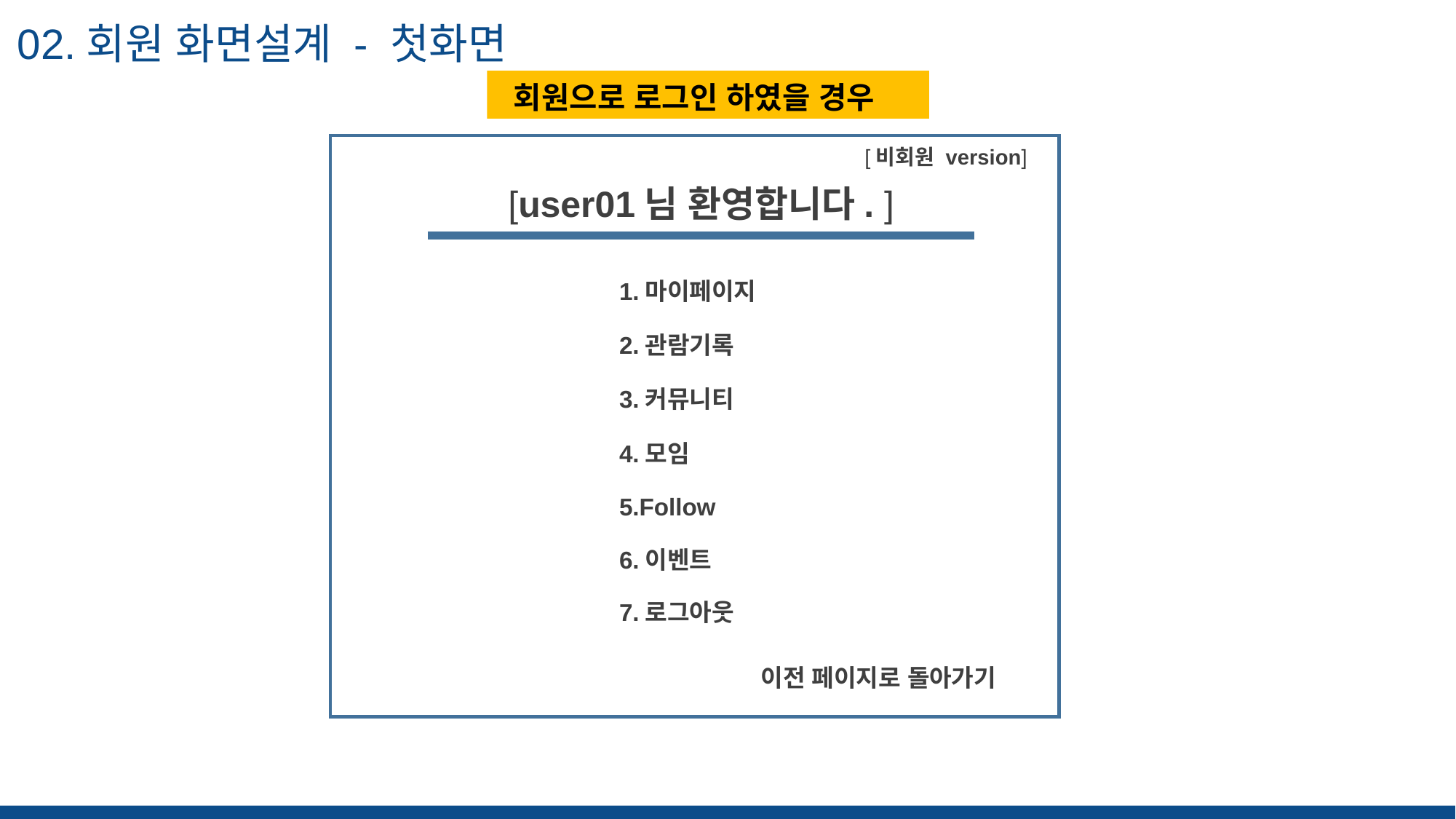

02.회원 화면설계 - 첫화면

 회원으로 로그인 하였을 경우
“ 해당 슬라이드의 핵심 을 적어주세요 ”

[비회원 version]
 [user01님 환영합니다. ]
1.마이페이지
2.관람기록
3.커뮤니티
4.모임
5.Follow
6.이벤트
7.로그아웃
이전 페이지로 돌아가기